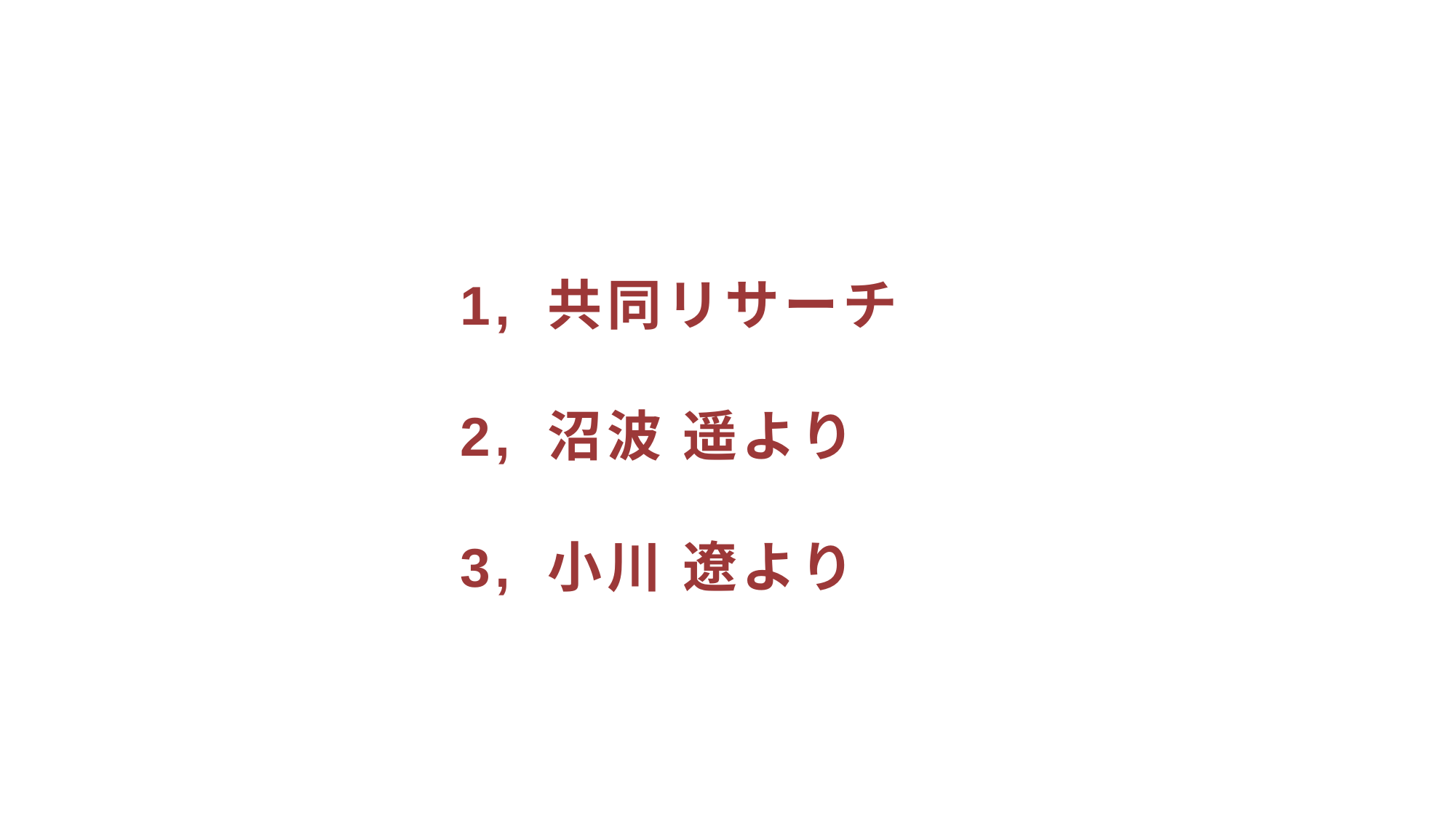

1, 共同リサーチ
2, 沼波 遥より
3, 小川 遼より